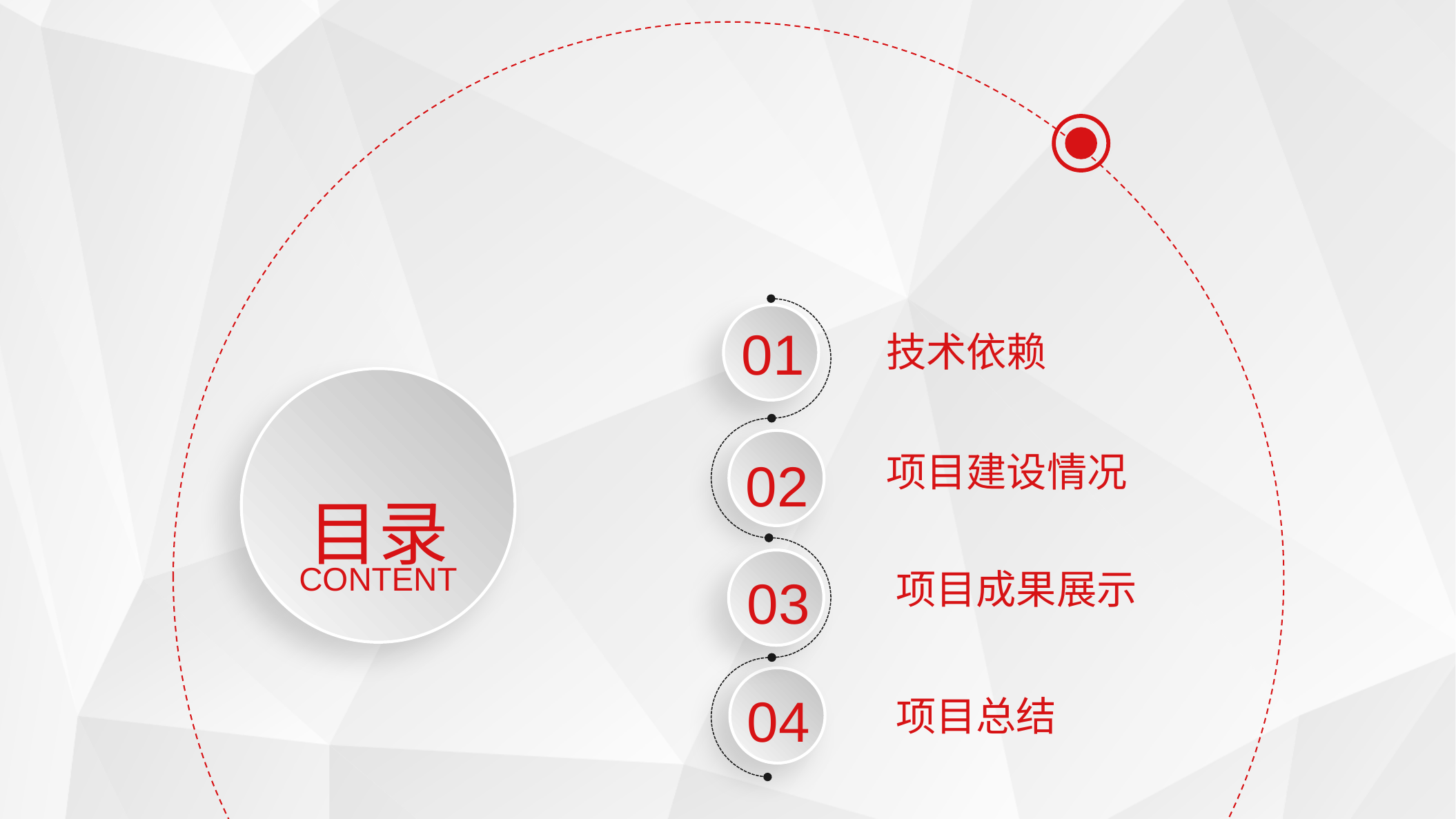

01
技术依赖

目录
CONTENT

02
项目建设情况

03
项目成果展示

04

项目总结